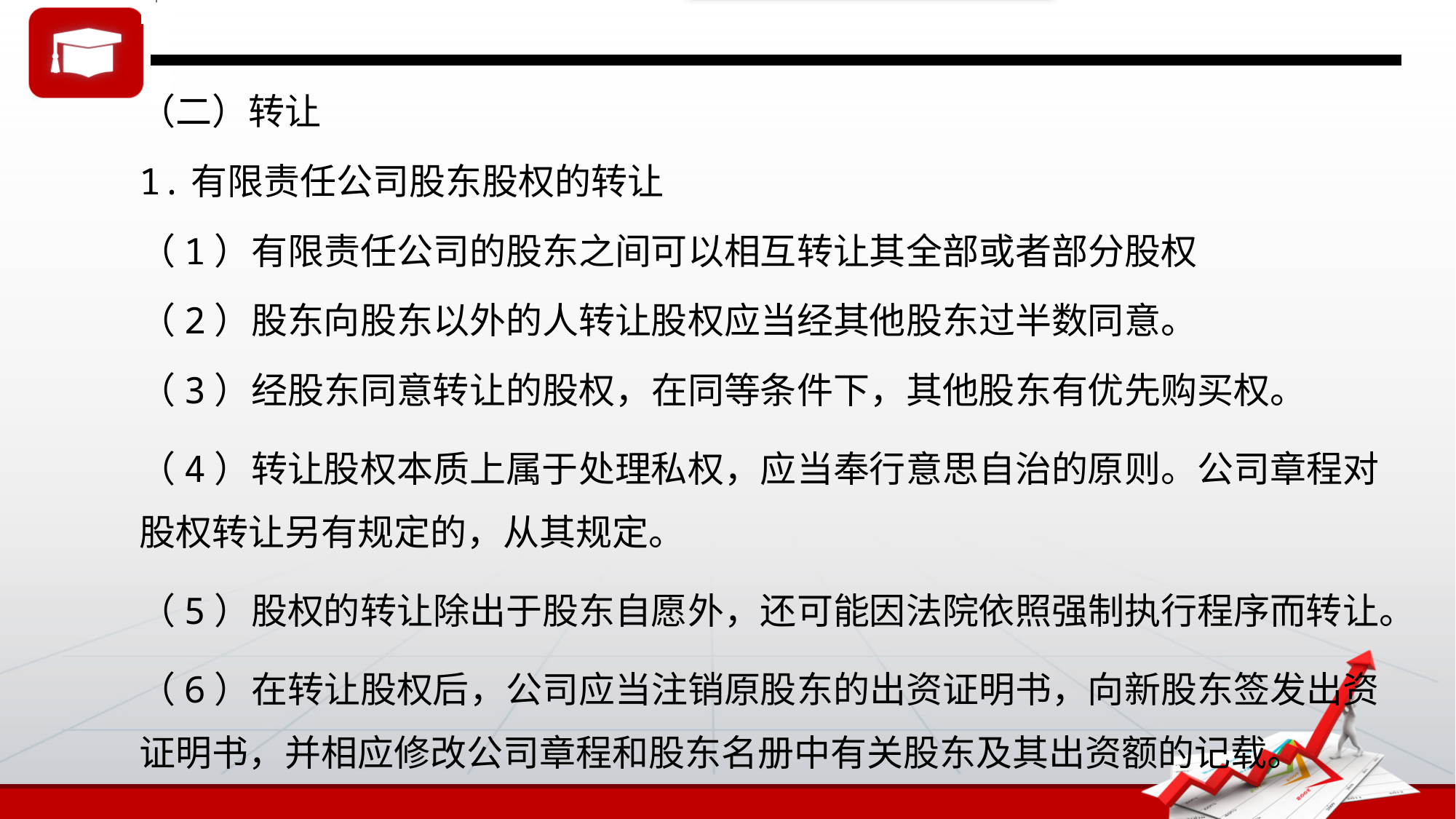

（二）转让
1.有限责任公司股东股权的转让
（1）有限责任公司的股东之间可以相互转让其全部或者部分股权
（2）股东向股东以外的人转让股权应当经其他股东过半数同意。
（3）经股东同意转让的股权，在同等条件下，其他股东有优先购买权。
（4）转让股权本质上属于处理私权，应当奉行意思自治的原则。公司章程对股权转让另有规定的，从其规定。
（5）股权的转让除出于股东自愿外，还可能因法院依照强制执行程序而转让。
（6）在转让股权后，公司应当注销原股东的出资证明书，向新股东签发出资证明书，并相应修改公司章程和股东名册中有关股东及其出资额的记载。